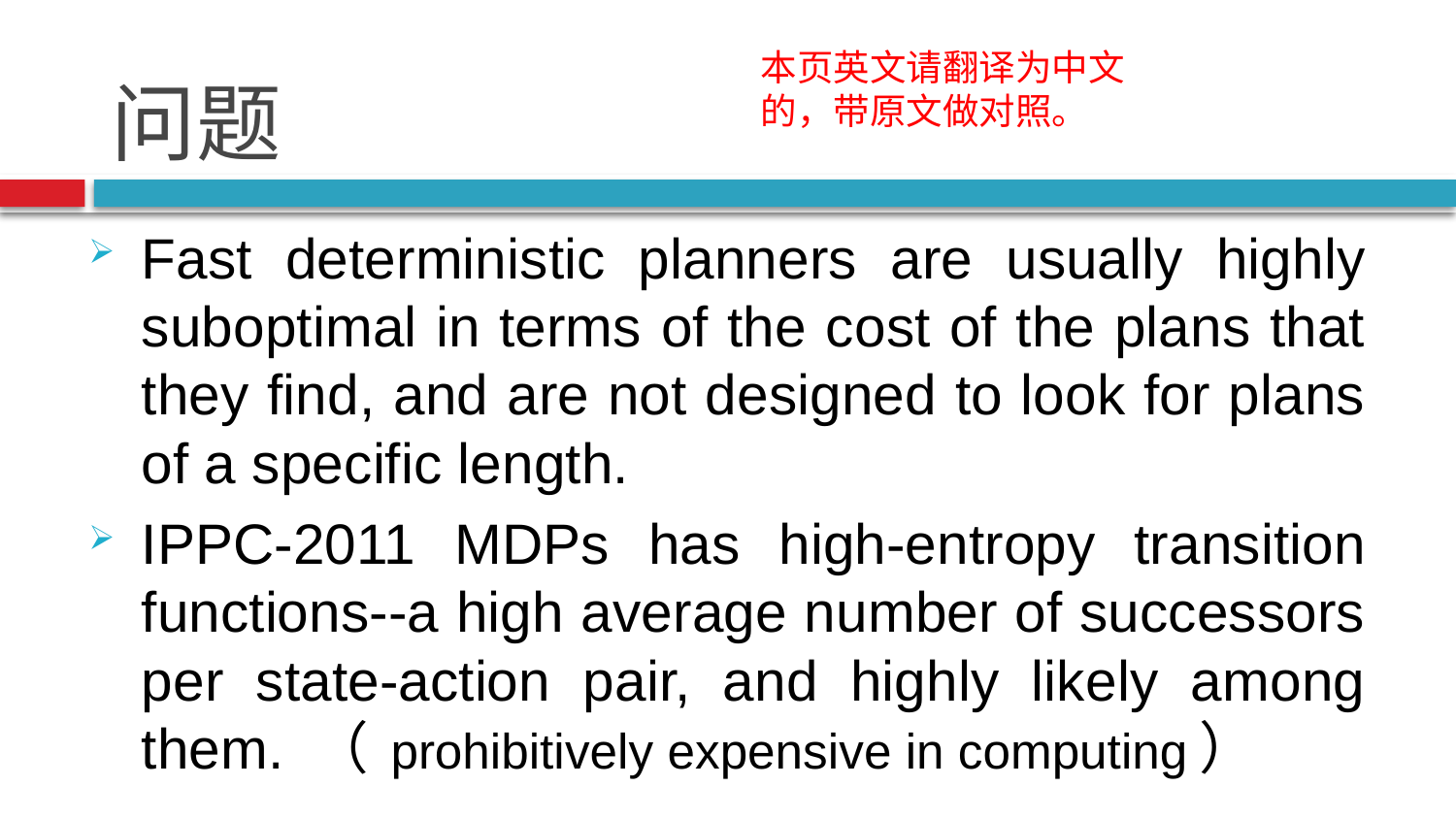

# 问题
本页英文请翻译为中文的，带原文做对照。
Fast deterministic planners are usually highly suboptimal in terms of the cost of the plans that they find, and are not designed to look for plans of a specific length.
IPPC-2011 MDPs has high-entropy transition functions--a high average number of successors per state-action pair, and highly likely among them. （ prohibitively expensive in computing）